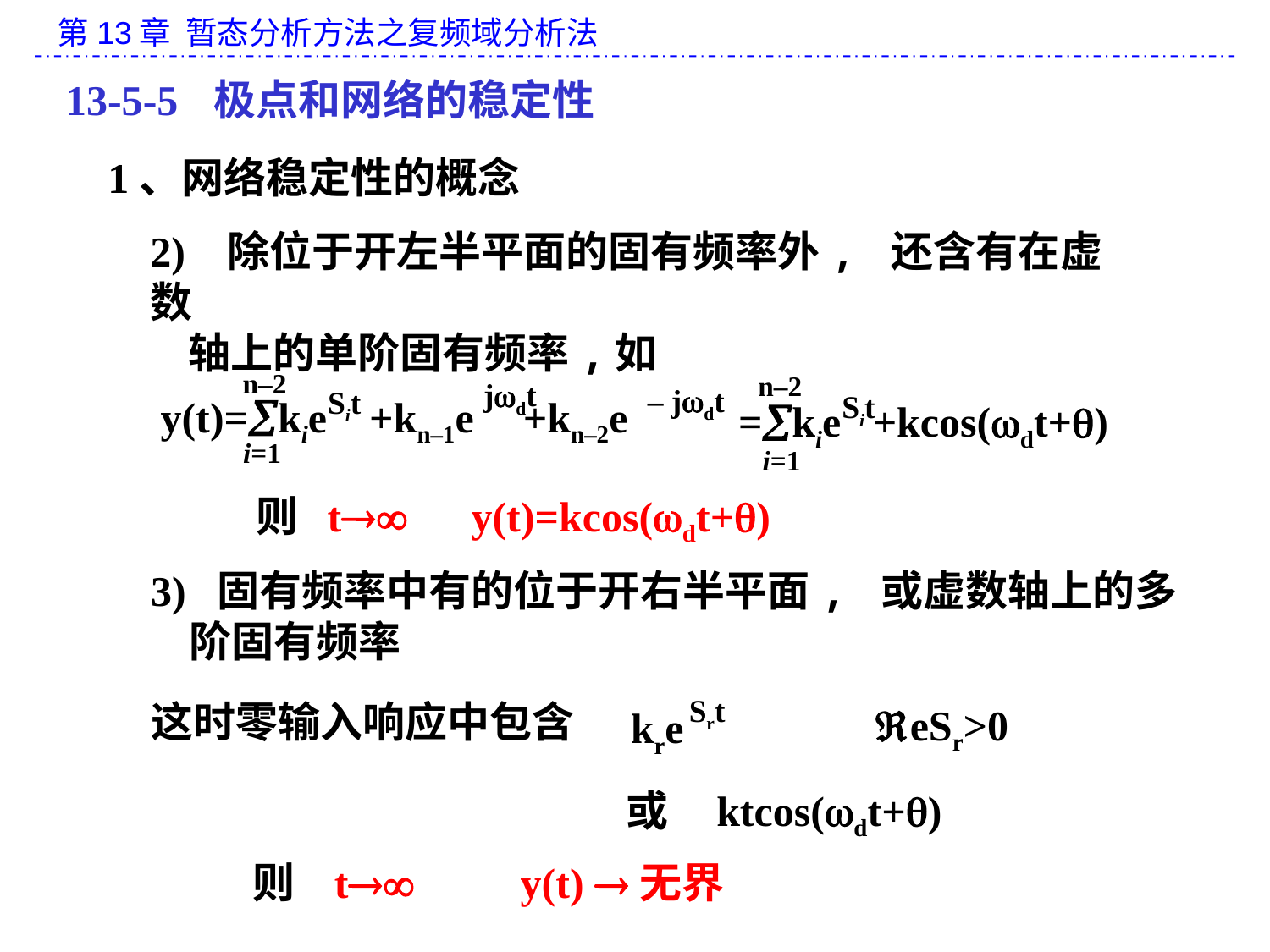

13-5-5 极点和网络的稳定性
1、网络稳定性的概念
2)   除位于开左半平面的固有频率外, 还含有在虚数
   轴上的单阶固有频率,如
n–2
jωdt
– jωdt
Sit
      y(t)=∑kie    +kn–1e        +kn–2e
i=1
n–2
Sit
   =∑kie   +kcos(ωdt+θ)
i=1
则  t→∞      y(t)=kcos(ωdt+θ)
3)  固有频率中有的位于开右半平面, 或虚数轴上的多
   阶固有频率
Srt
ℜeSr>0
kre
这时零输入响应中包含
或    ktcos(ωdt+θ)
则   t→∞          y(t) →无界